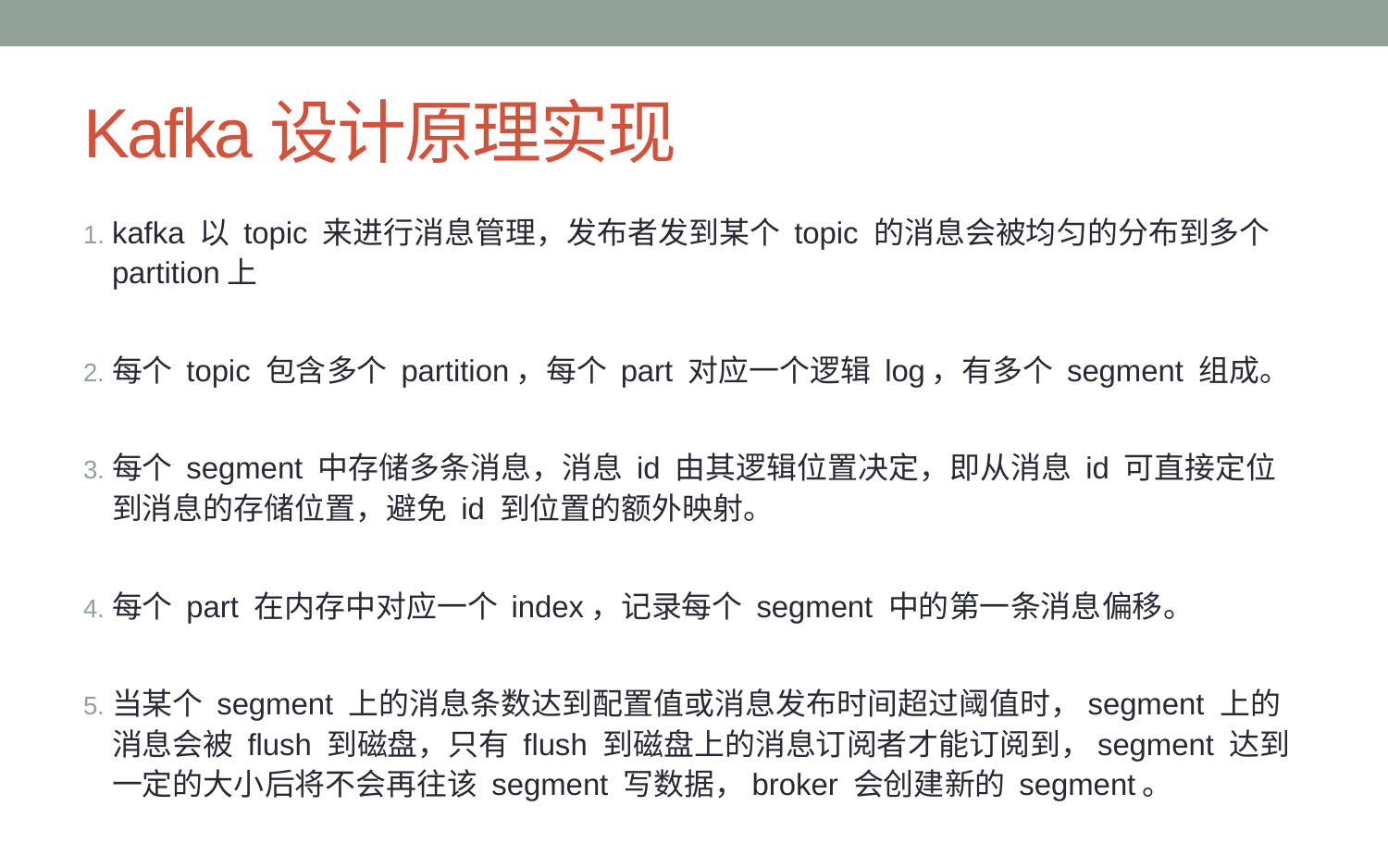

# Kafka设计原理实现
kafka 以 topic 来进行消息管理，发布者发到某个 topic 的消息会被均匀的分布到多个 partition上

每个 topic 包含多个 partition，每个 part 对应一个逻辑 log，有多个 segment 组成。

每个 segment 中存储多条消息，消息 id 由其逻辑位置决定，即从消息 id 可直接定位到消息的存储位置，避免 id 到位置的额外映射。

每个 part 在内存中对应一个 index，记录每个 segment 中的第一条消息偏移。

当某个 segment 上的消息条数达到配置值或消息发布时间超过阈值时，segment 上的消息会被 flush 到磁盘，只有 flush 到磁盘上的消息订阅者才能订阅到，segment 达到一定的大小后将不会再往该 segment 写数据，broker 会创建新的 segment。